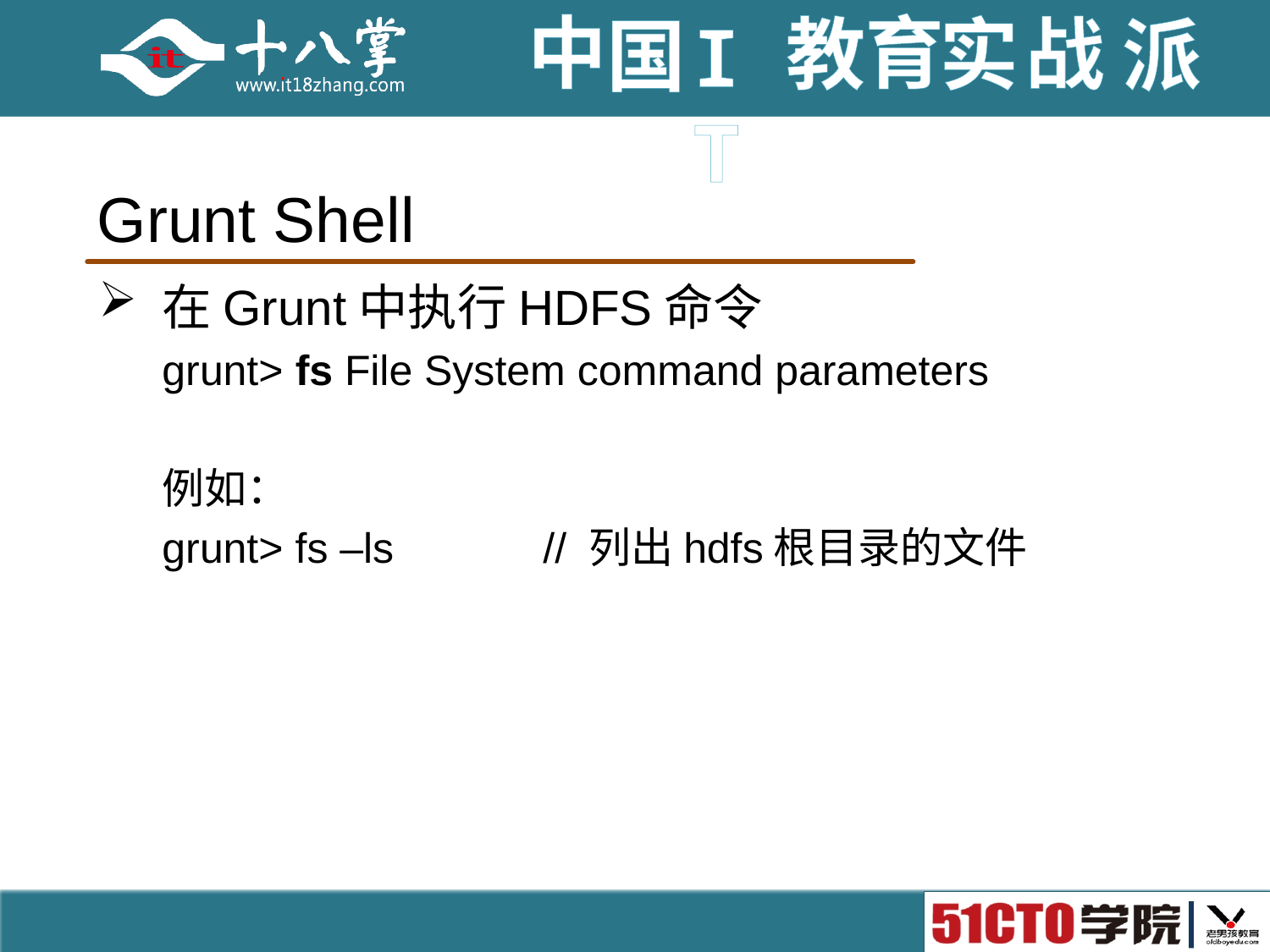

# Grunt Shell
在Grunt中执行HDFS命令
grunt> fs File System command parameters

例如：
grunt> fs –ls  	// 列出hdfs根目录的文件